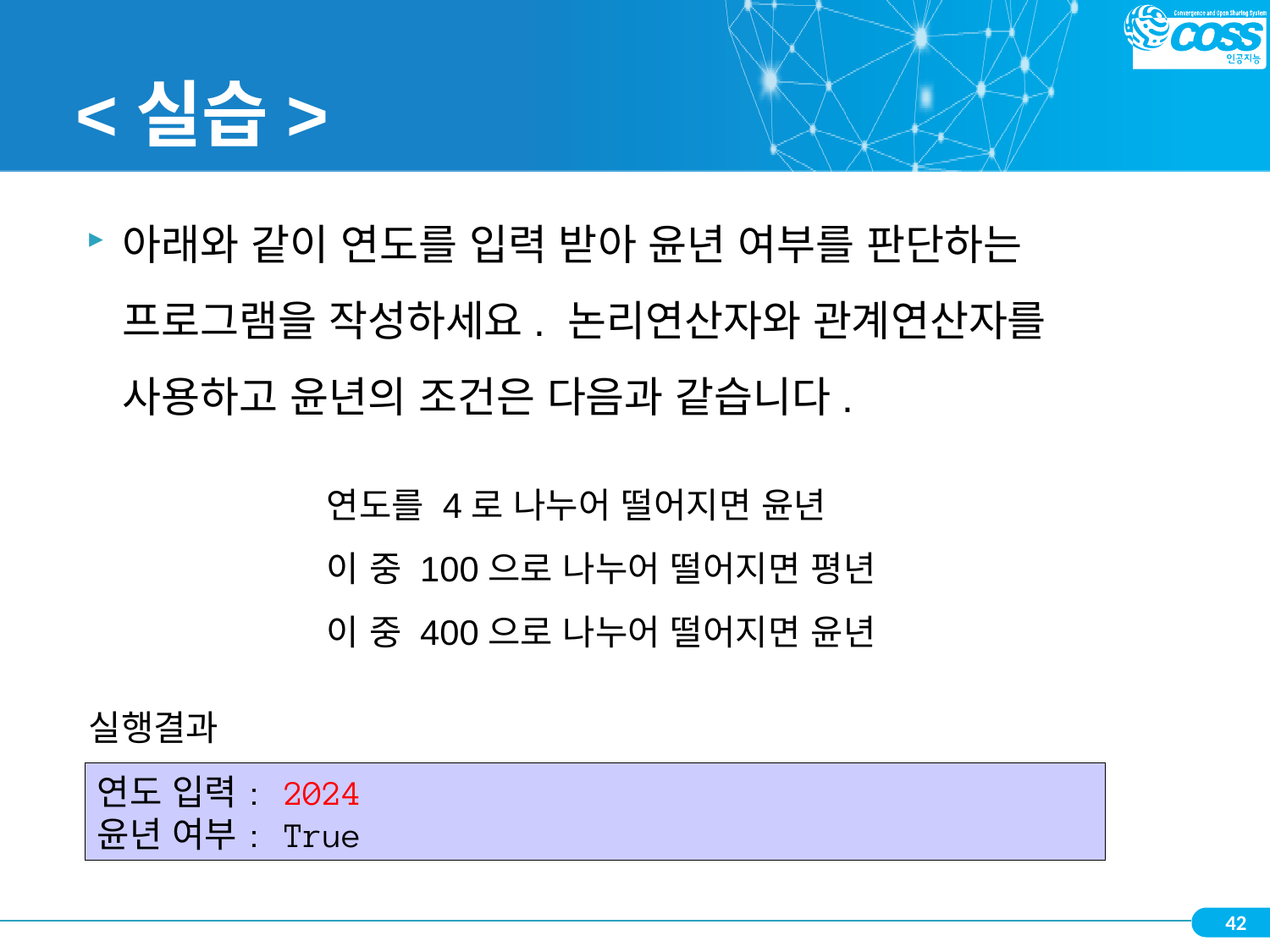

# <실습>
아래와 같이 연도를 입력 받아 윤년 여부를 판단하는 프로그램을 작성하세요. 논리연산자와 관계연산자를 사용하고 윤년의 조건은 다음과 같습니다.
연도를 4로 나누어 떨어지면 윤년
이 중 100으로 나누어 떨어지면 평년
이 중 400으로 나누어 떨어지면 윤년
실행결과
연도 입력: 2024
윤년 여부: True